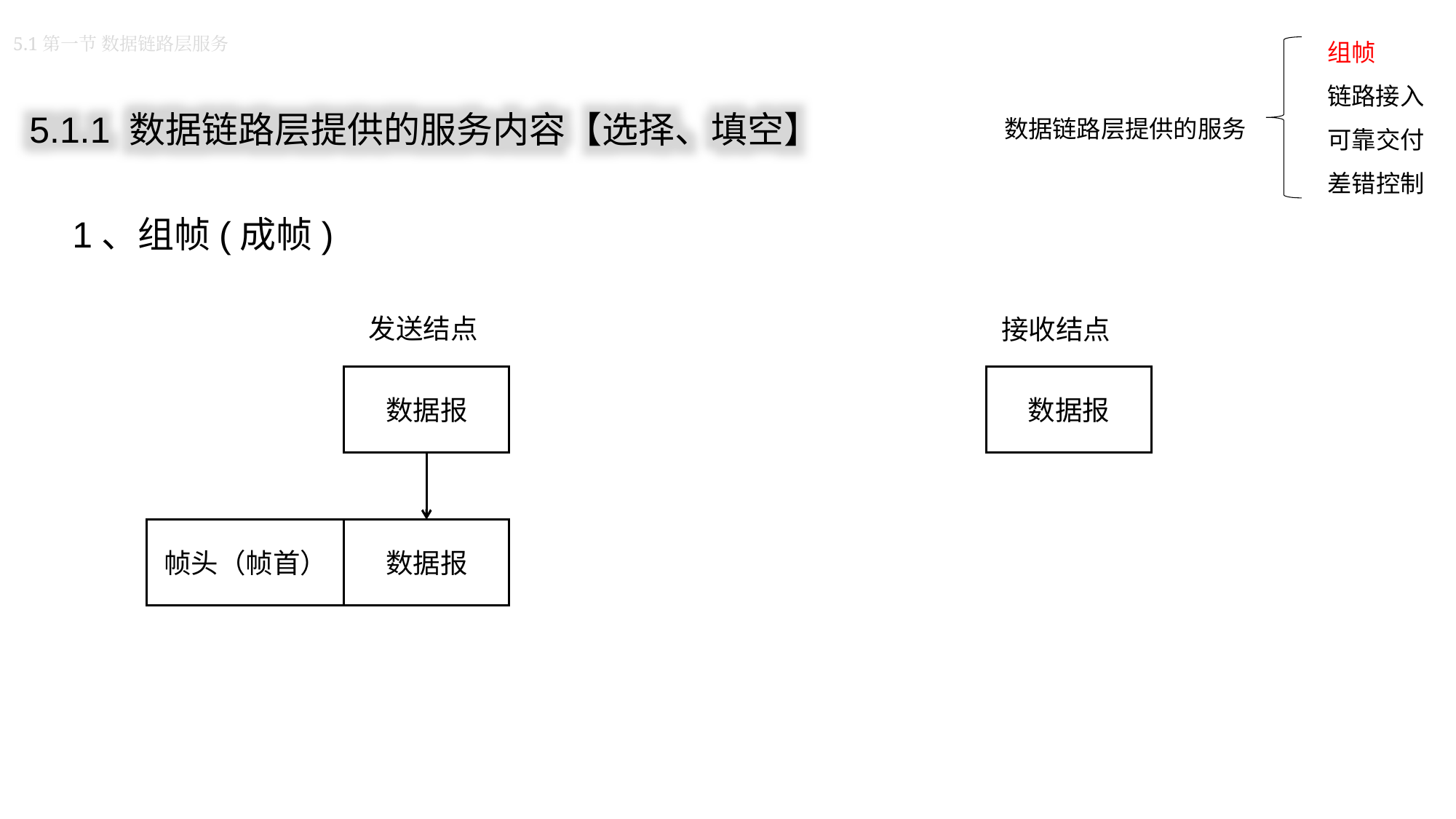

组帧
链路接入
可靠交付
差错控制
5.1第一节 数据链路层服务

5.1.1 数据链路层提供的服务内容【选择、填空】
数据链路层提供的服务
1、组帧(成帧)
发送结点
接收结点
数据报
数据报
帧头（帧首）
数据报